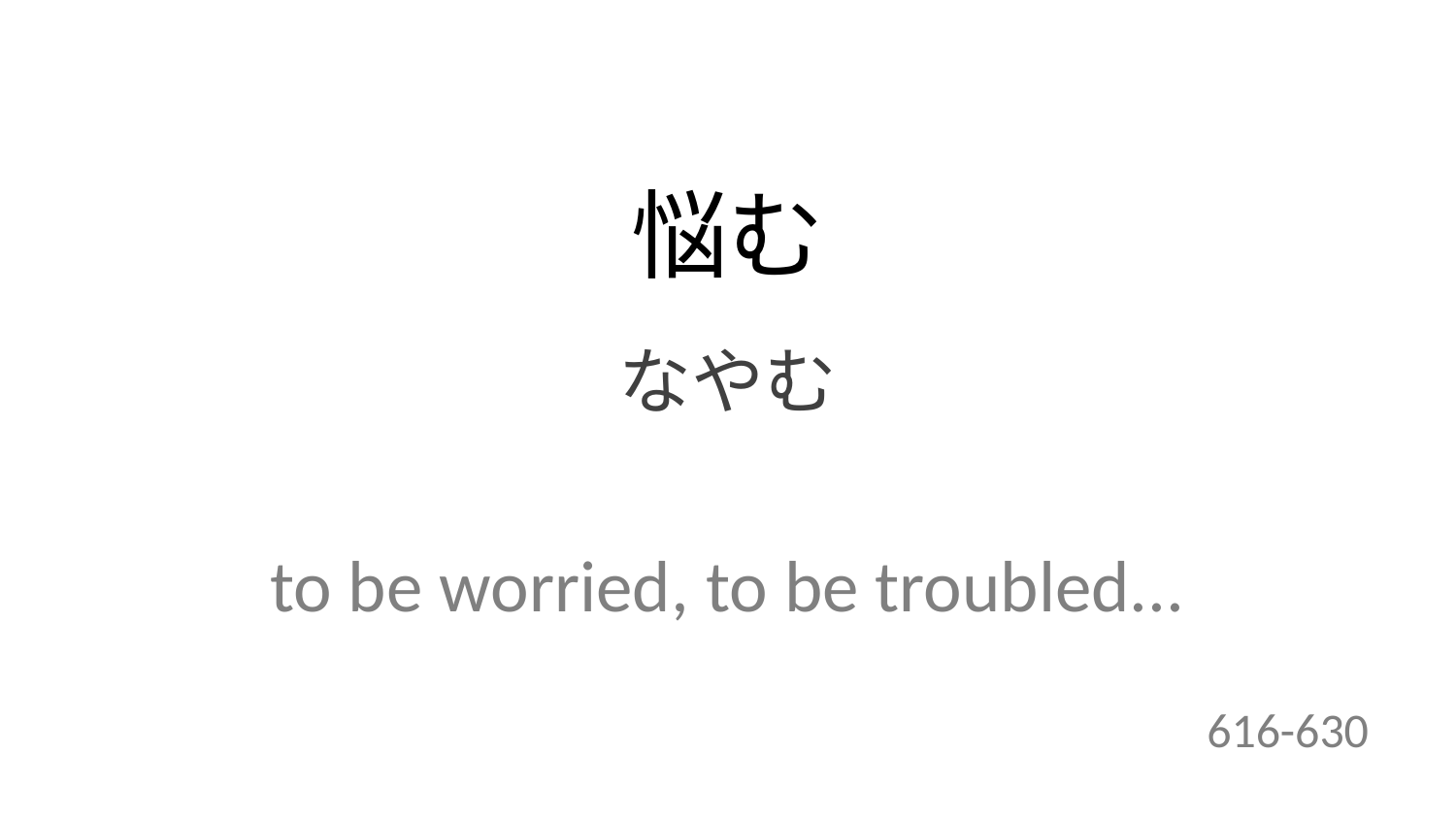

悩む

なやむ
to be worried, to be troubled...
616-630